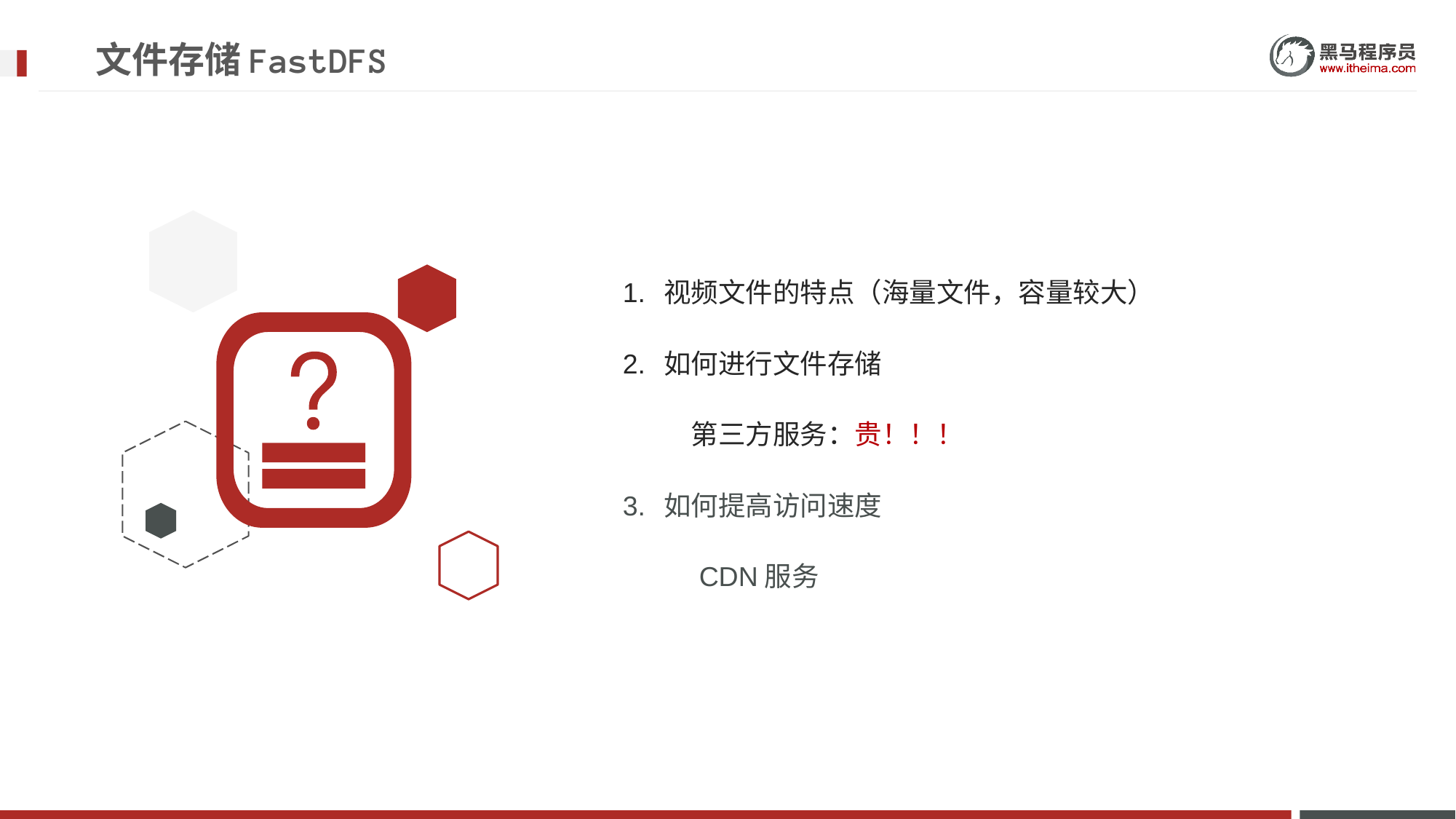

# 文件存储FastDFS
视频文件的特点（海量文件，容量较大）
如何进行文件存储
          第三方服务：贵！！！
如何提高访问速度
          CDN服务